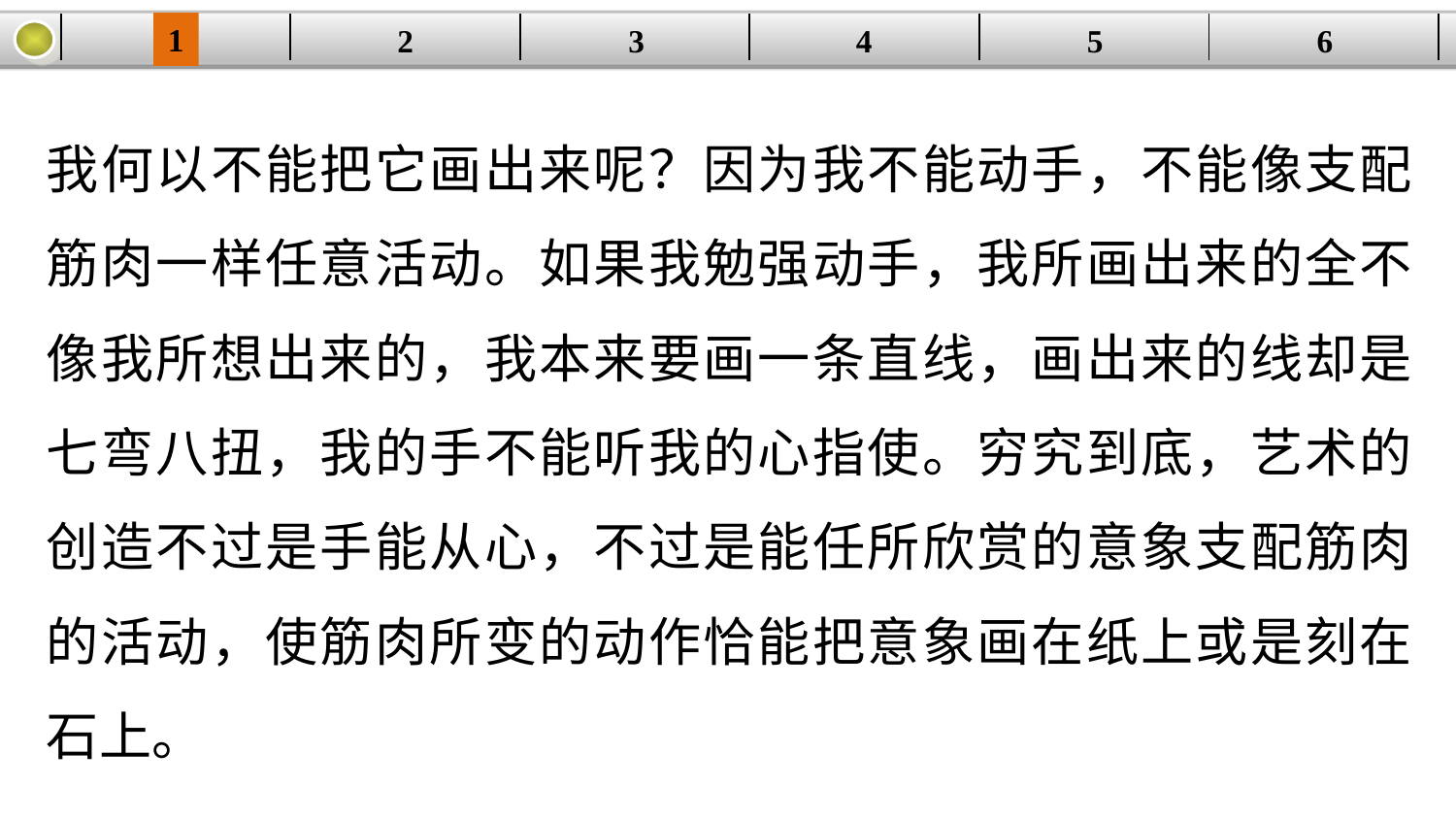

1
3
4
5
6
2
|  |  |  |  |  |  |
| --- | --- | --- | --- | --- | --- |

我何以不能把它画出来呢？因为我不能动手，不能像支配筋肉一样任意活动。如果我勉强动手，我所画出来的全不像我所想出来的，我本来要画一条直线，画出来的线却是七弯八扭，我的手不能听我的心指使。穷究到底，艺术的创造不过是手能从心，不过是能任所欣赏的意象支配筋肉的活动，使筋肉所变的动作恰能把意象画在纸上或是刻在石上。